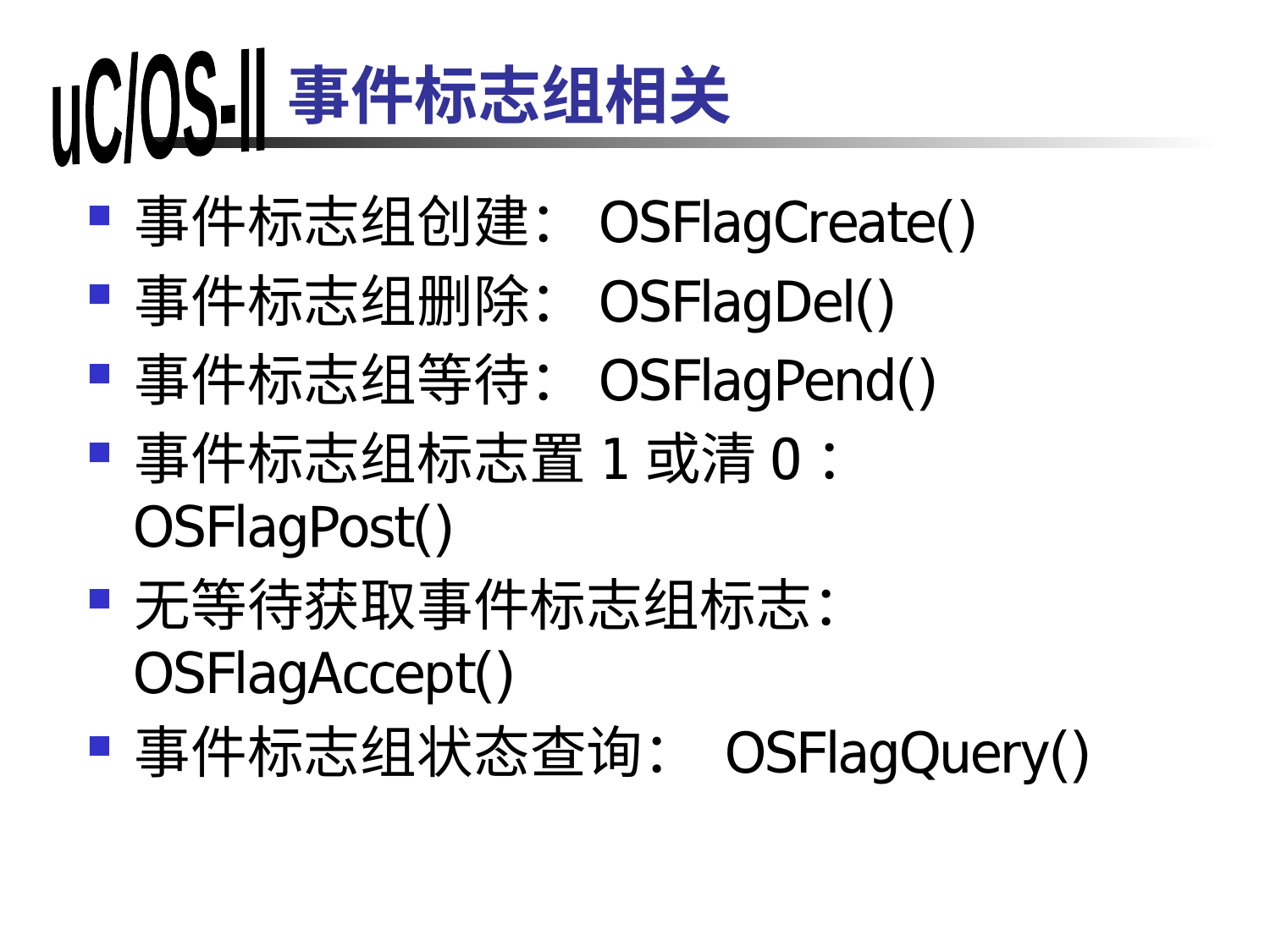

# 事件标志组相关
事件标志组创建：OSFlagCreate()
事件标志组删除：OSFlagDel()
事件标志组等待：OSFlagPend()
事件标志组标志置1或清0：OSFlagPost()
无等待获取事件标志组标志：OSFlagAccept()
事件标志组状态查询： OSFlagQuery()